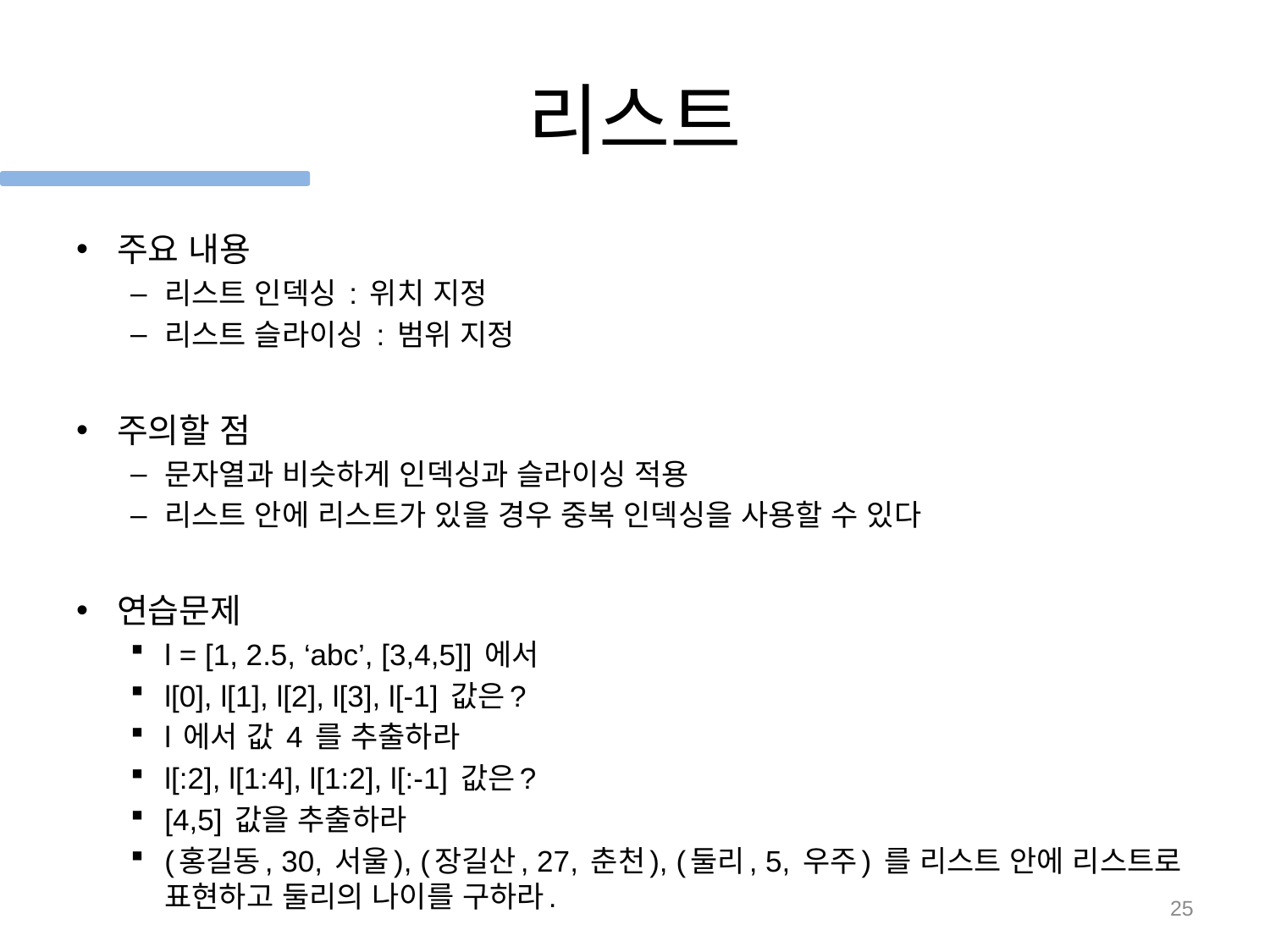

# 리스트

주요 내용
리스트 인덱싱 : 위치 지정
리스트 슬라이싱 : 범위 지정

주의할 점
문자열과 비슷하게 인덱싱과 슬라이싱 적용
리스트 안에 리스트가 있을 경우 중복 인덱싱을 사용할 수 있다

연습문제
l = [1, 2.5, ‘abc’, [3,4,5]] 에서
l[0], l[1], l[2], l[3], l[-1] 값은?
l 에서 값 4 를 추출하라
l[:2], l[1:4], l[1:2], l[:-1] 값은?
[4,5] 값을 추출하라
(홍길동, 30, 서울), (장길산, 27, 춘천), (둘리, 5, 우주) 를 리스트 안에 리스트로 표현하고 둘리의 나이를 구하라.
25